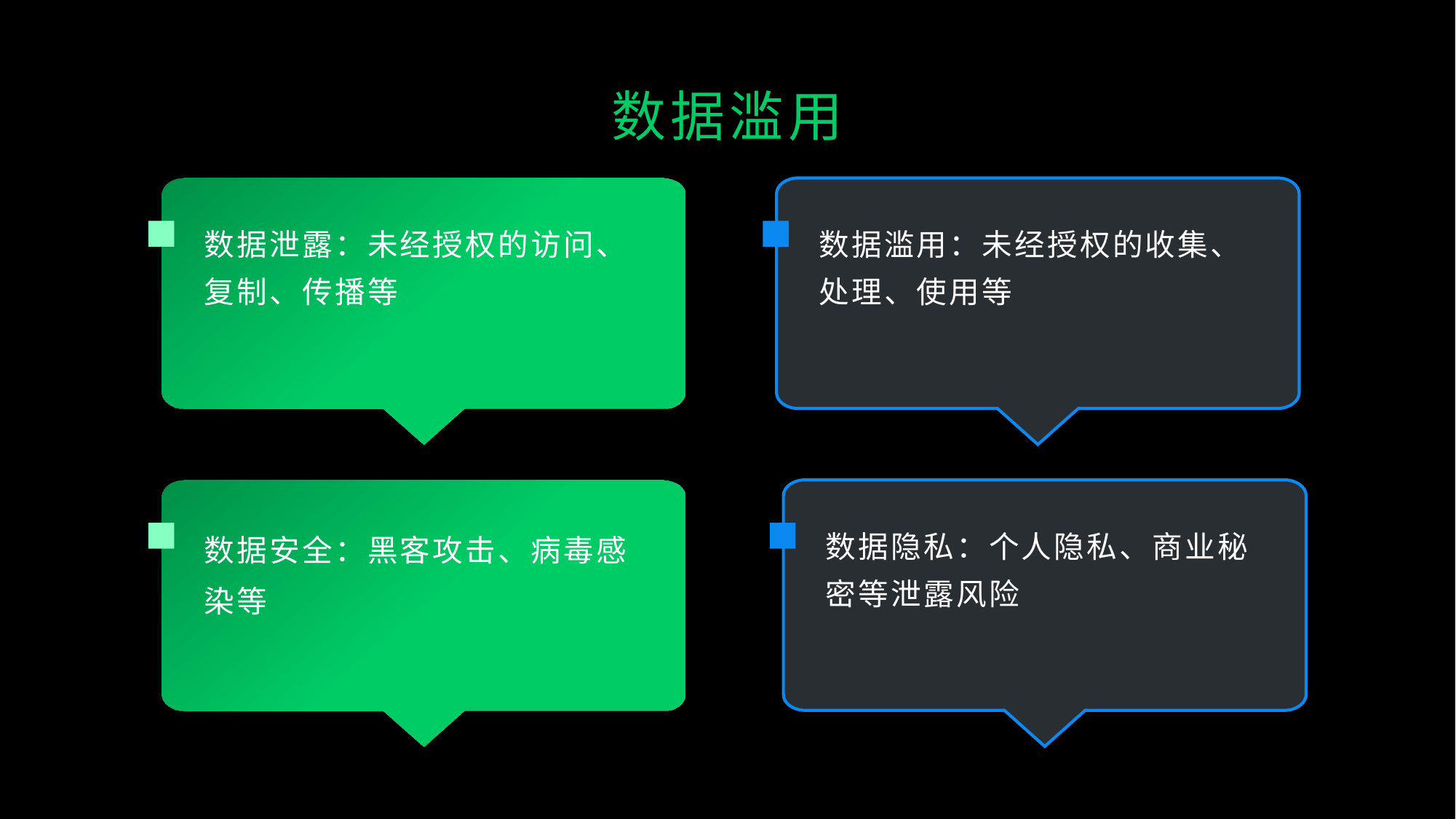

数据滥用

数据泄露：未经授权的访问、复制、传播等
数据滥用：未经授权的收集、处理、使用等

数据安全：黑客攻击、病毒感染等
数据隐私：个人隐私、商业秘密等泄露风险